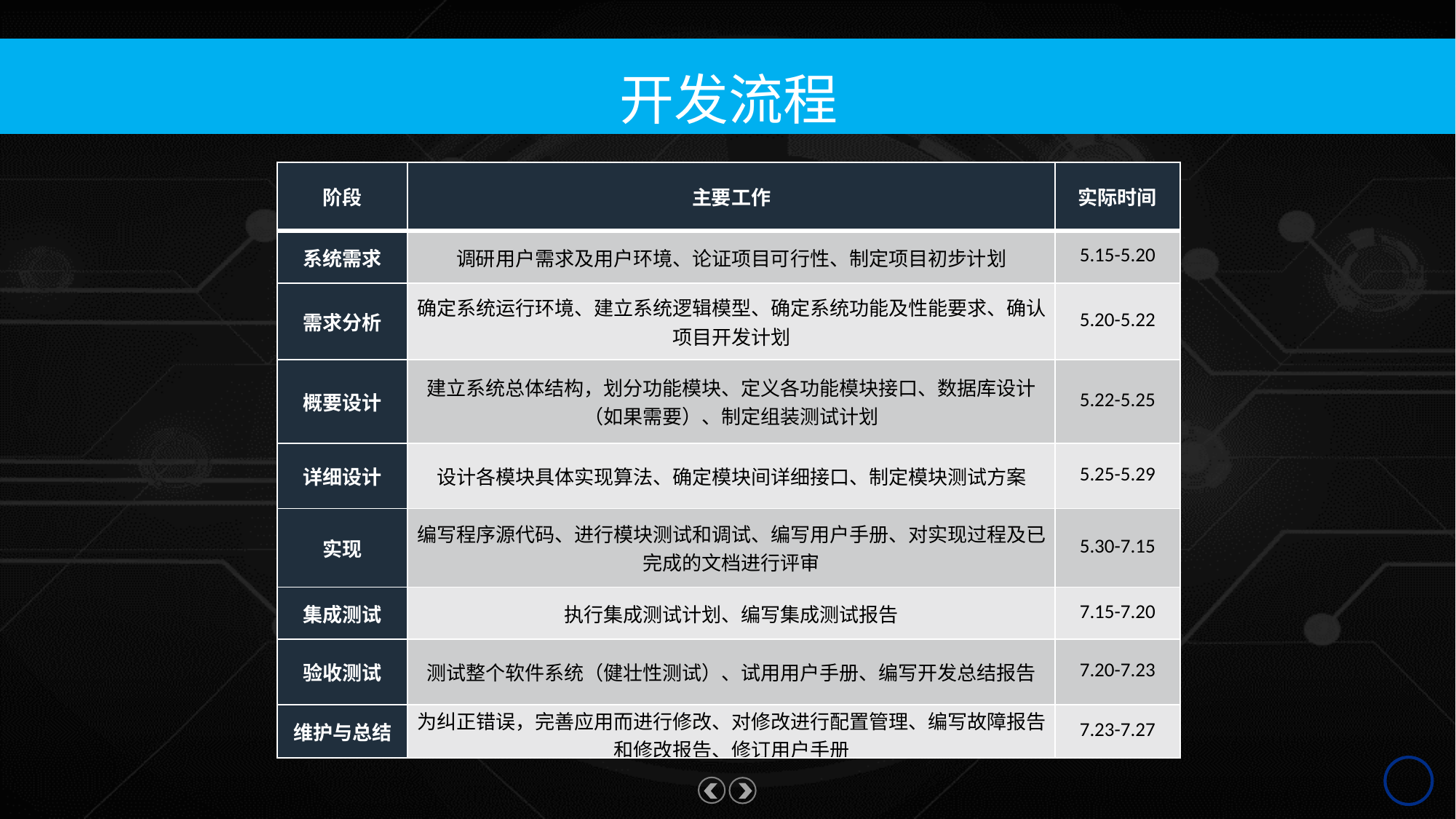

开发流程

| 阶段 | 主要工作 | 实际时间 |
| --- | --- | --- |
| 系统需求 | 调研用户需求及用户环境、论证项目可行性、制定项目初步计划 | 5.15-5.20 |
| 需求分析 | 确定系统运行环境、建立系统逻辑模型、确定系统功能及性能要求、确认项目开发计划 | 5.20-5.22 |
| 概要设计 | 建立系统总体结构，划分功能模块、定义各功能模块接口、数据库设计（如果需要）、制定组装测试计划 | 5.22-5.25 |
| 详细设计 | 设计各模块具体实现算法、确定模块间详细接口、制定模块测试方案 | 5.25-5.29 |
| 实现 | 编写程序源代码、进行模块测试和调试、编写用户手册、对实现过程及已完成的文档进行评审 | 5.30-7.15 |
| 集成测试 | 执行集成测试计划、编写集成测试报告 | 7.15-7.20 |
| 验收测试 | 测试整个软件系统（健壮性测试）、试用用户手册、编写开发总结报告 | 7.20-7.23 |
| 维护与总结 | 为纠正错误，完善应用而进行修改、对修改进行配置管理、编写故障报告和修改报告、修订用户手册 | 7.23-7.27 |